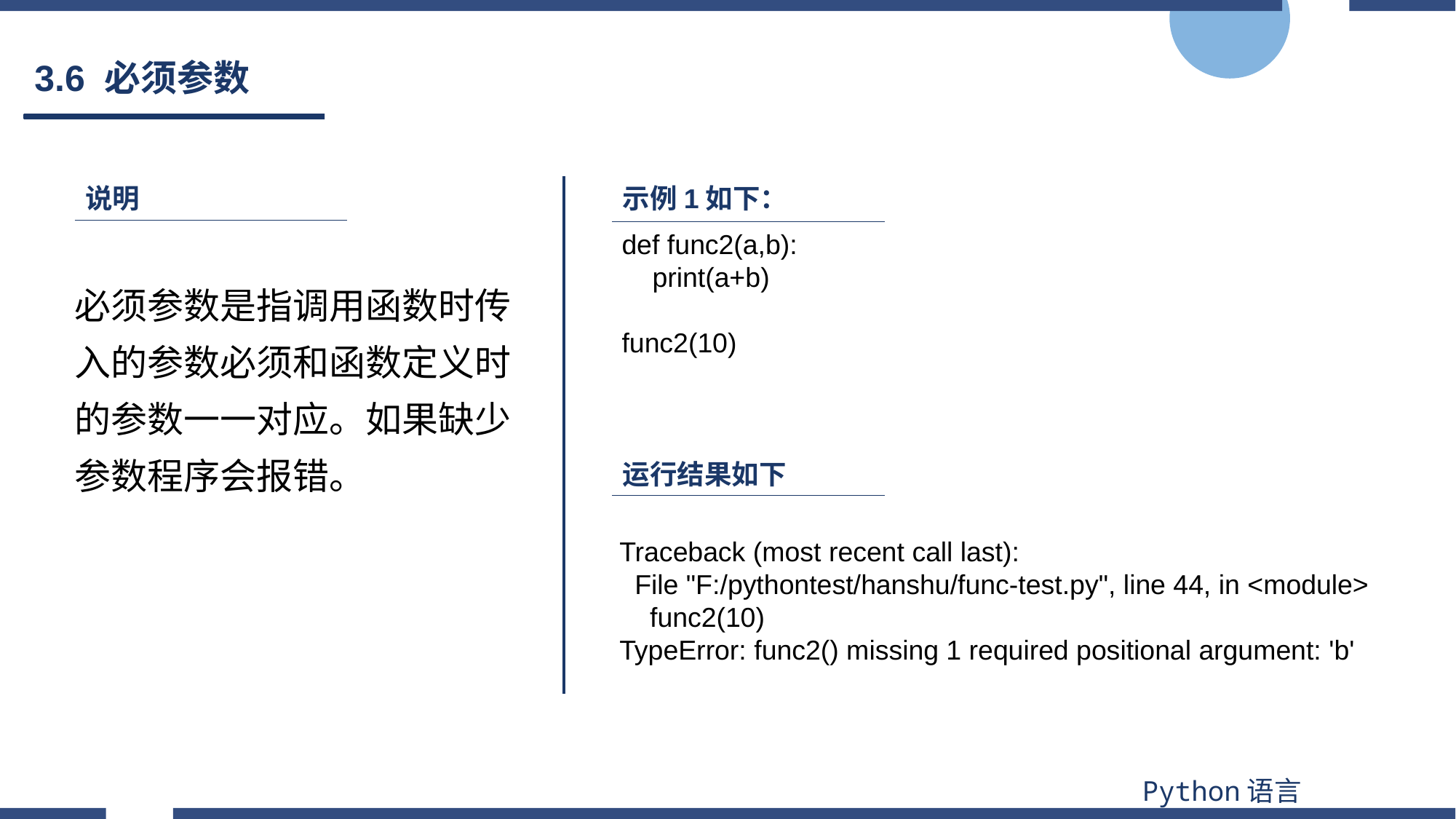

# 3.6 必须参数
说明
示例1如下：
def func2(a,b):
    print(a+b)

func2(10)

必须参数是指调用函数时传入的参数必须和函数定义时的参数一一对应。如果缺少参数程序会报错。
运行结果如下
Traceback (most recent call last):
  File "F:/pythontest/hanshu/func-test.py", line 44, in <module>
    func2(10)
TypeError: func2() missing 1 required positional argument: 'b'